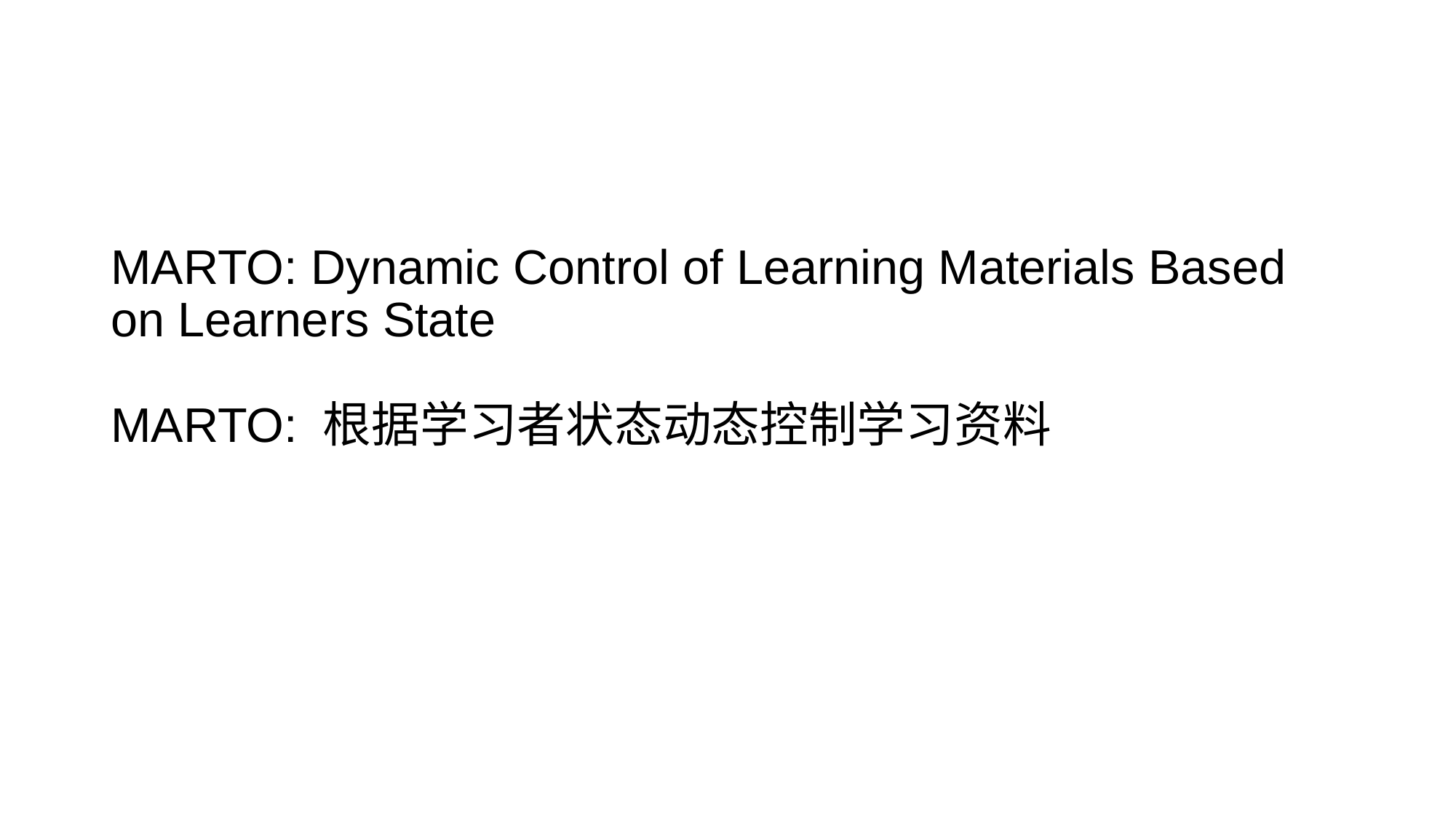

# MARTO: Dynamic Control of Learning Materials Based on Learners State MARTO: 根据学习者状态动态控制学习资料